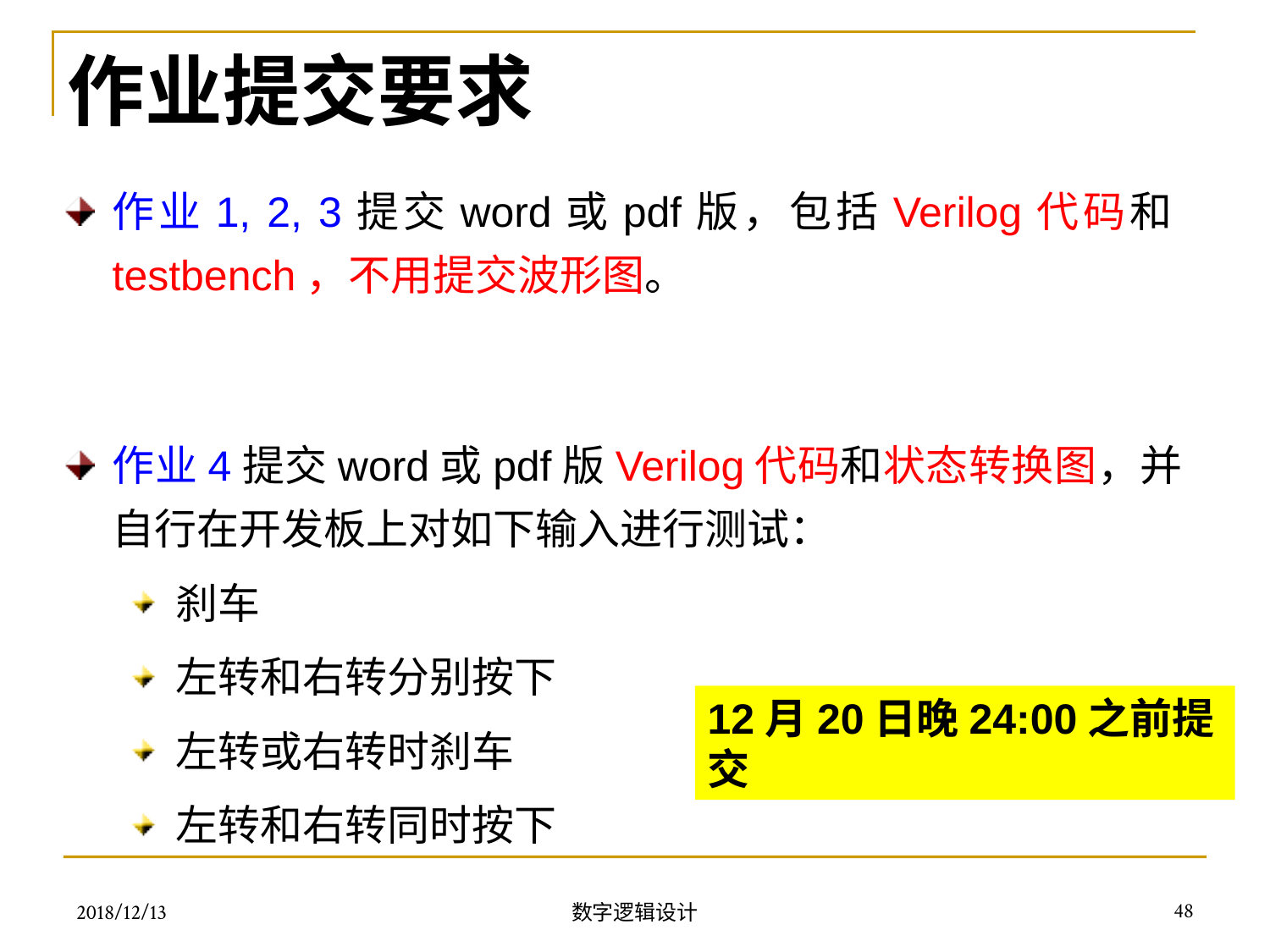

作业提交要求
作业1, 2, 3提交word或pdf版，包括Verilog代码和testbench，不用提交波形图。

作业4提交word或pdf版Verilog代码和状态转换图，并自行在开发板上对如下输入进行测试：
刹车
左转和右转分别按下
左转或右转时刹车
左转和右转同时按下

12月20日晚24:00之前提交
2018/12/13
48
数字逻辑设计